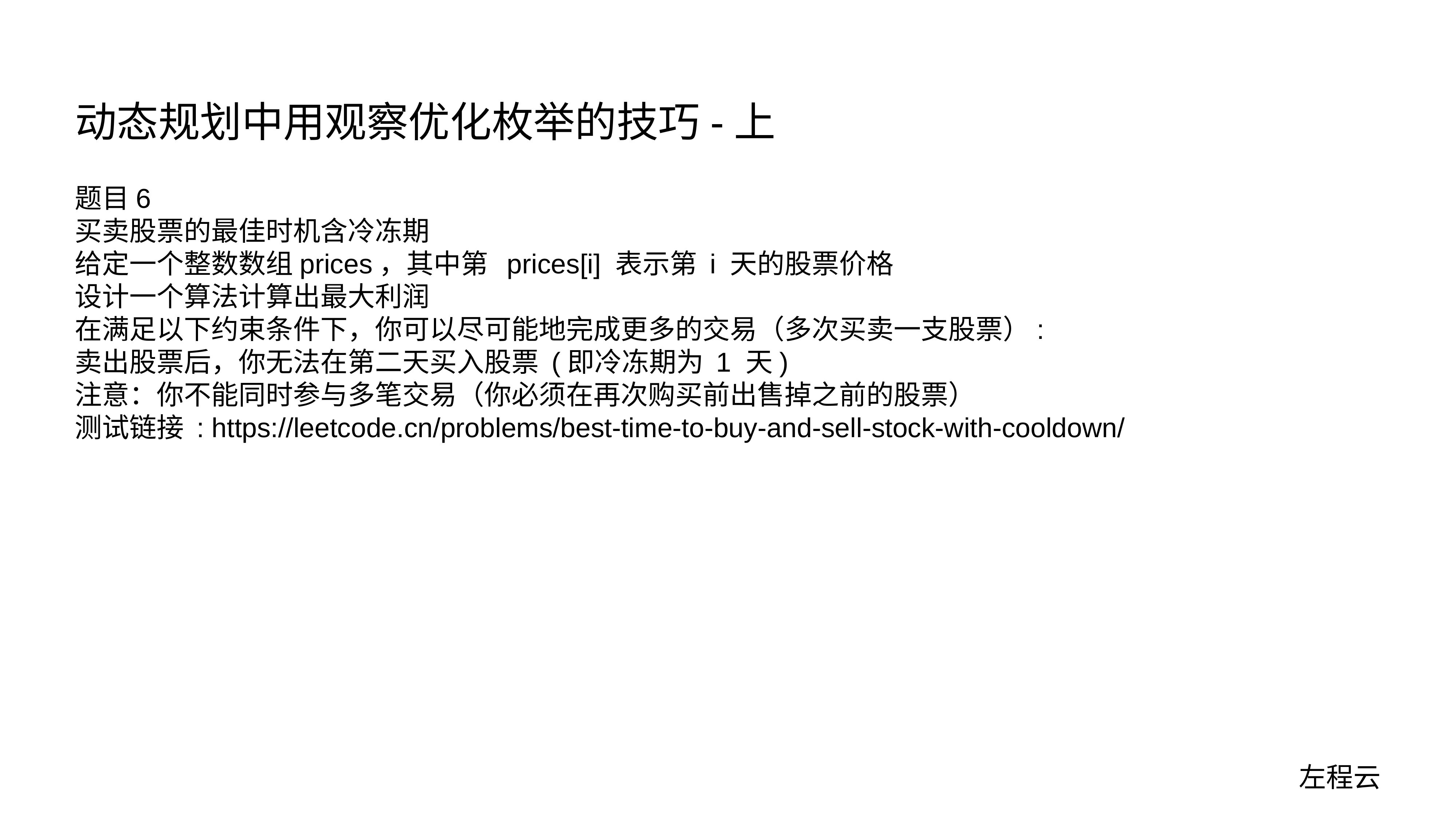

# 动态规划中用观察优化枚举的技巧-上
题目6
买卖股票的最佳时机含冷冻期
给定一个整数数组prices，其中第  prices[i] 表示第 i 天的股票价格
设计一个算法计算出最大利润
在满足以下约束条件下，你可以尽可能地完成更多的交易（多次买卖一支股票）:
卖出股票后，你无法在第二天买入股票 (即冷冻期为 1 天)
注意：你不能同时参与多笔交易（你必须在再次购买前出售掉之前的股票）
测试链接 : https://leetcode.cn/problems/best-time-to-buy-and-sell-stock-with-cooldown/
左程云